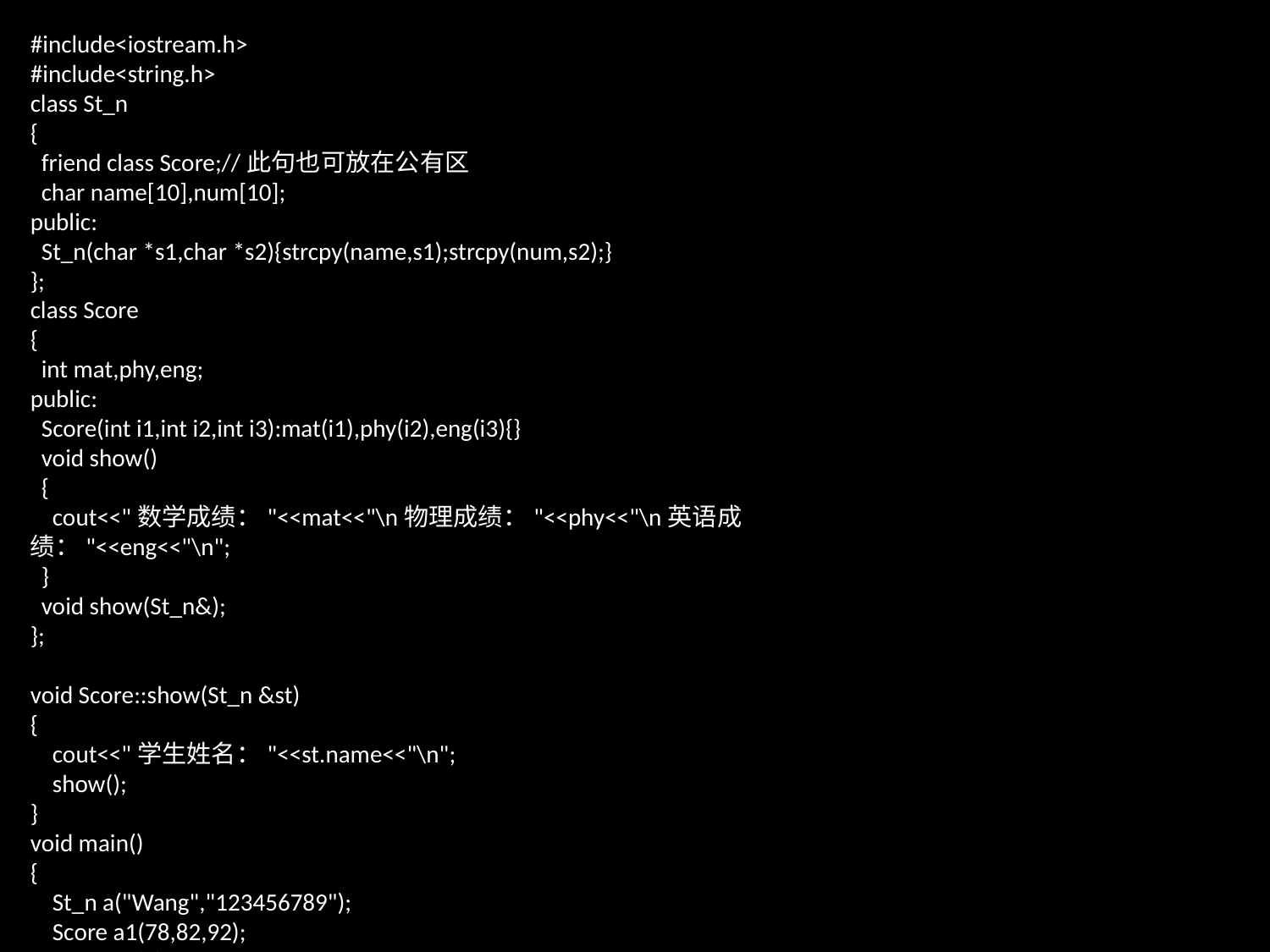

#include<iostream.h>
#include<string.h>
class St_n
{
  friend class Score;//此句也可放在公有区
  char name[10],num[10];
public:
  St_n(char *s1,char *s2){strcpy(name,s1);strcpy(num,s2);}
};
class Score
{
  int mat,phy,eng;
public:
  Score(int i1,int i2,int i3):mat(i1),phy(i2),eng(i3){}
  void show()
  {
    cout<<"数学成绩："<<mat<<"\n物理成绩："<<phy<<"\n英语成绩："<<eng<<"\n";
  }
  void show(St_n&);
};

void Score::show(St_n &st)
{
    cout<<"学生姓名："<<st.name<<"\n";
    show();
}
void main()
{
    St_n a("Wang","123456789");
    Score a1(78,82,92);
    a1.show(a);
}